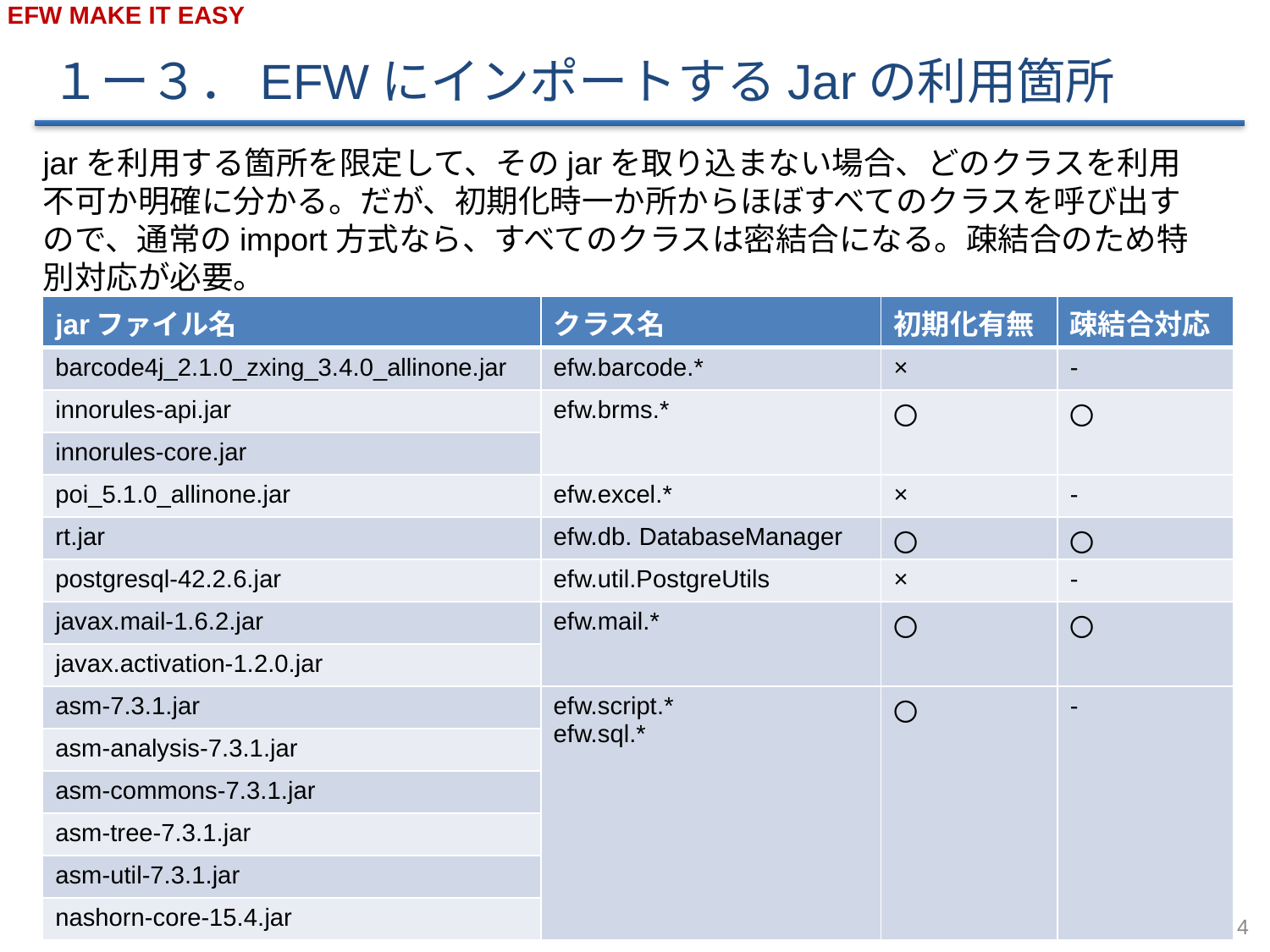

１ー３．EFWにインポートするJarの利用箇所
jarを利用する箇所を限定して、そのjarを取り込まない場合、どのクラスを利用不可か明確に分かる。だが、初期化時一か所からほぼすべてのクラスを呼び出すので、通常のimport方式なら、すべてのクラスは密結合になる。疎結合のため特別対応が必要。
| jarファイル名 | クラス名 | 初期化有無 | 疎結合対応 |
| --- | --- | --- | --- |
| barcode4j\_2.1.0\_zxing\_3.4.0\_allinone.jar | efw.barcode.\* | × | ‐ |
| innorules-api.jar | efw.brms.\* | 〇 | 〇 |
| innorules-core.jar |  |  |  |
| poi\_5.1.0\_allinone.jar | efw.excel.\* | × | ‐ |
| rt.jar | efw.db. DatabaseManager | 〇 | 〇 |
| postgresql-42.2.6.jar | efw.util.PostgreUtils | × | ‐ |
| javax.mail-1.6.2.jar | efw.mail.\* | 〇 | 〇 |
| javax.activation-1.2.0.jar |  |  |  |
| asm-7.3.1.jar | efw.script.\* efw.sql.\* | 〇 | ‐ |
| asm-analysis-7.3.1.jar |  |  |  |
| asm-commons-7.3.1.jar |  |  |  |
| asm-tree-7.3.1.jar |  |  |  |
| asm-util-7.3.1.jar |  |  |  |
| nashorn-core-15.4.jar |  |  |  |

4